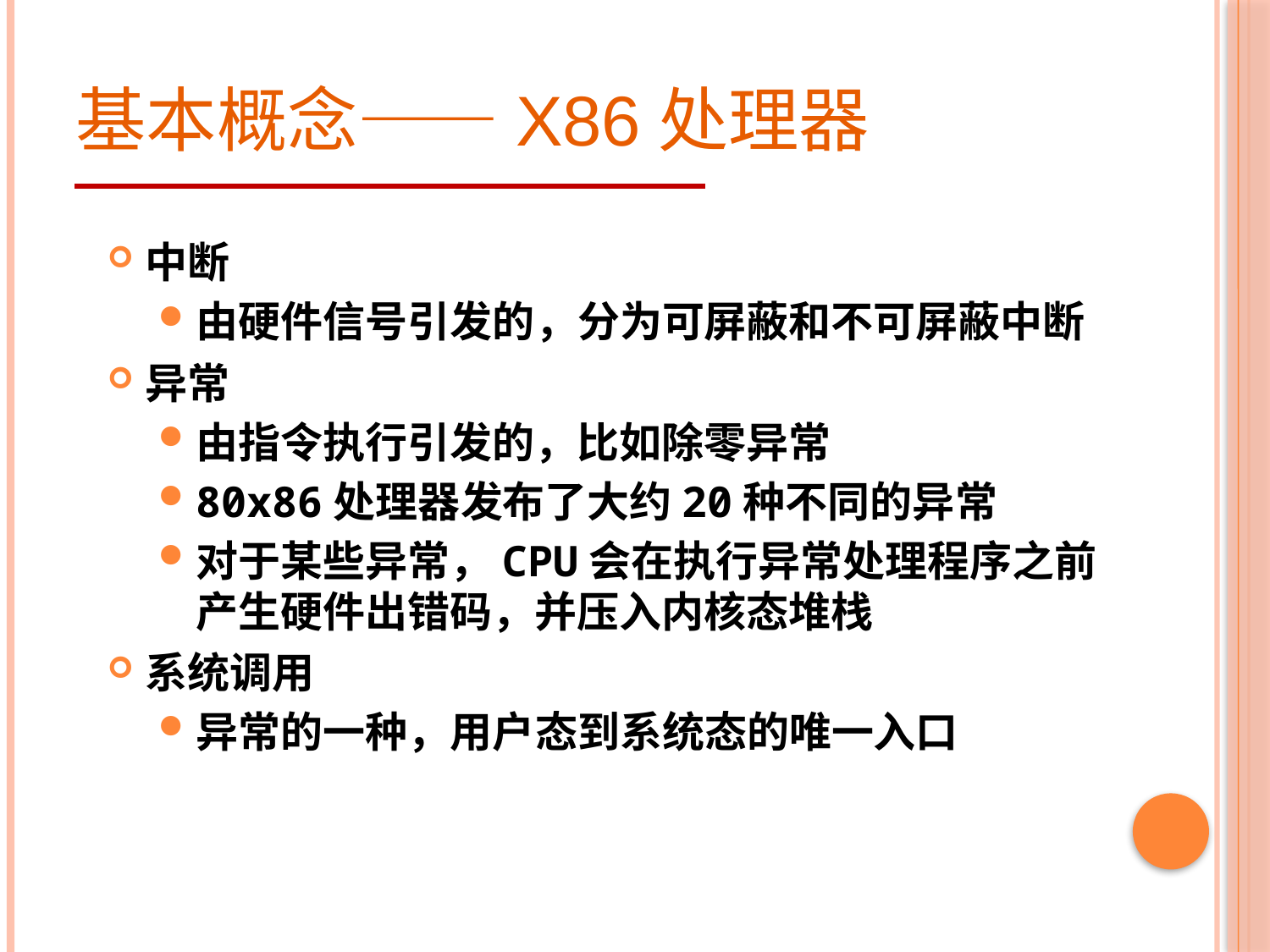

# 基本概念——X86处理器
中断
由硬件信号引发的，分为可屏蔽和不可屏蔽中断
异常
由指令执行引发的，比如除零异常
80x86处理器发布了大约20种不同的异常
对于某些异常，CPU会在执行异常处理程序之前产生硬件出错码，并压入内核态堆栈
系统调用
异常的一种，用户态到系统态的唯一入口